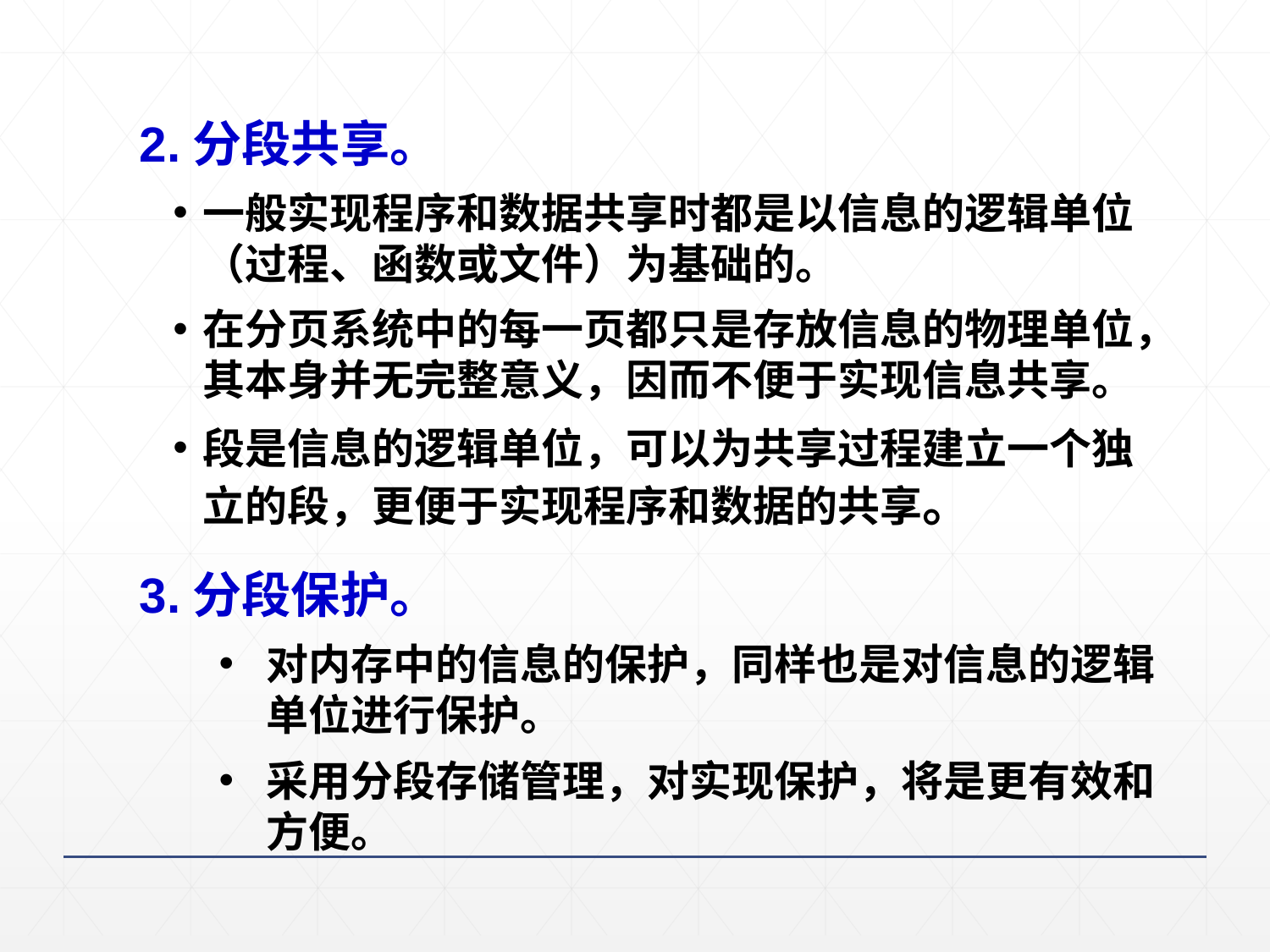

2.分段共享。
一般实现程序和数据共享时都是以信息的逻辑单位（过程、函数或文件）为基础的。
在分页系统中的每一页都只是存放信息的物理单位，其本身并无完整意义，因而不便于实现信息共享。
段是信息的逻辑单位，可以为共享过程建立一个独立的段，更便于实现程序和数据的共享。
3.分段保护。
对内存中的信息的保护，同样也是对信息的逻辑单位进行保护。
采用分段存储管理，对实现保护，将是更有效和方便。